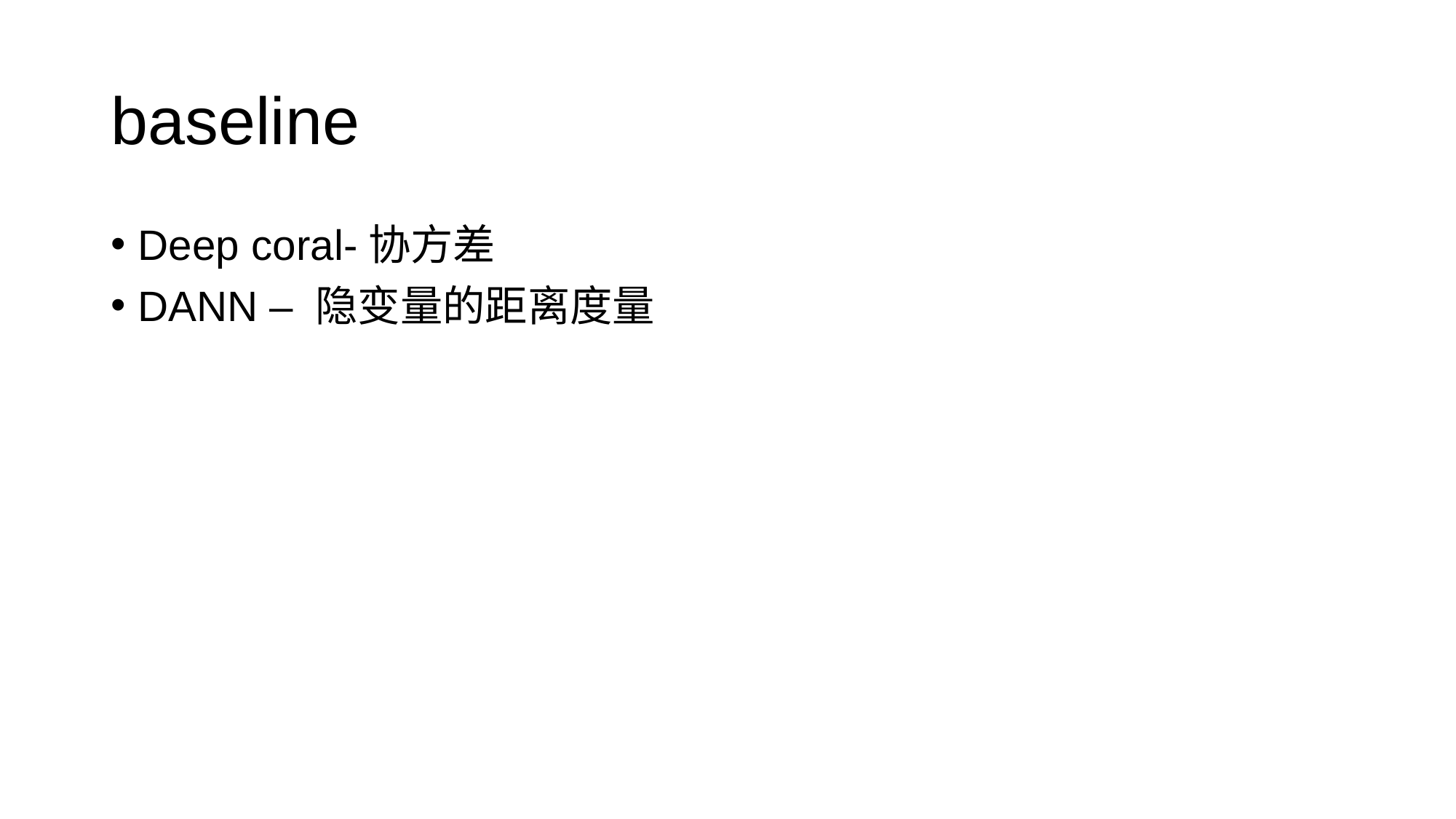

# baseline
Deep coral-协方差
DANN – 隐变量的距离度量